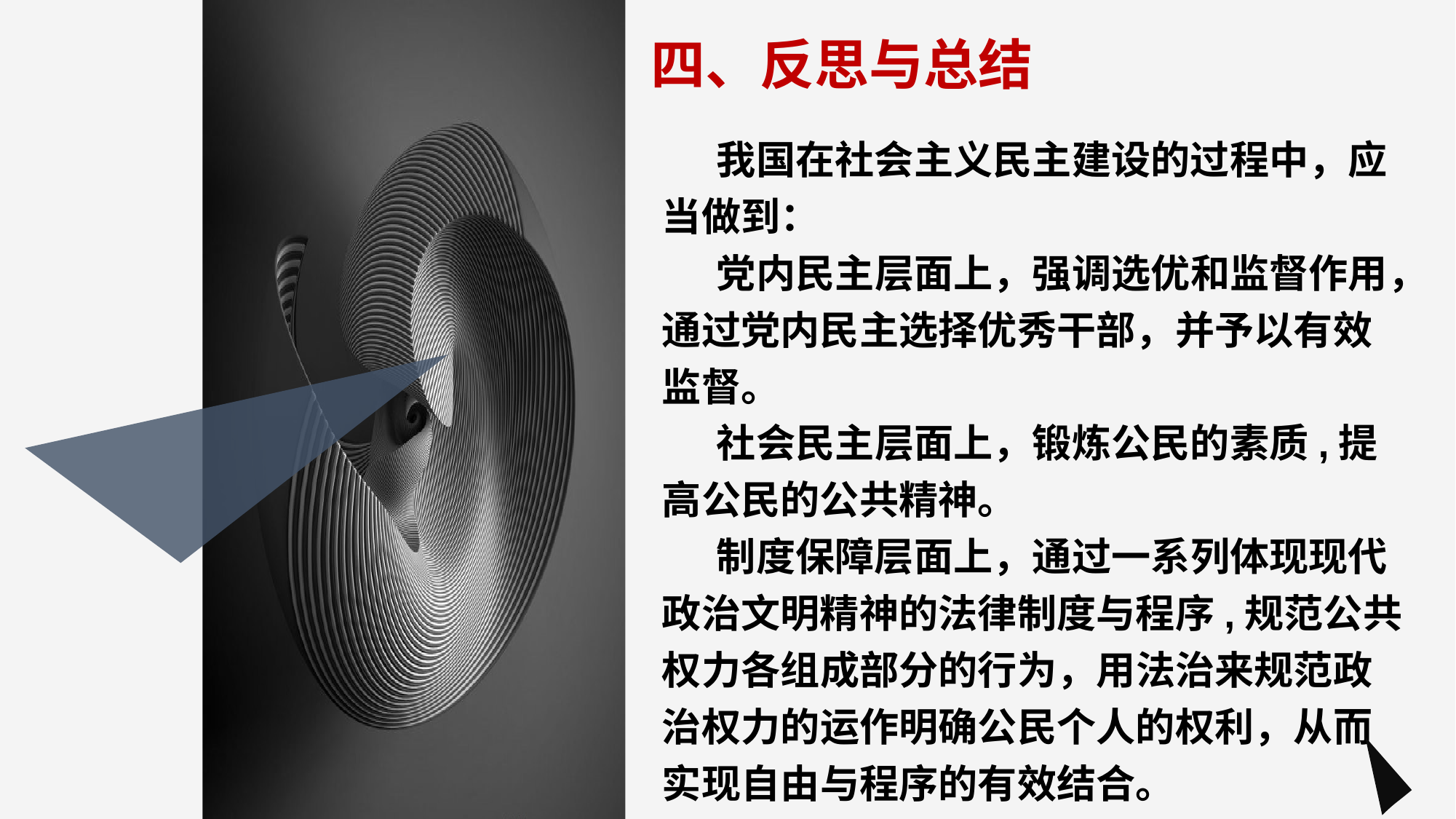

四、反思与总结
我国在社会主义民主建设的过程中，应当做到：
党内民主层面上，强调选优和监督作用，通过党内民主选择优秀干部，并予以有效监督。
社会民主层面上，锻炼公民的素质,提高公民的公共精神。
制度保障层面上，通过一系列体现现代政治文明精神的法律制度与程序,规范公共权力各组成部分的行为，用法治来规范政治权力的运作明确公民个人的权利，从而实现自由与程序的有效结合。